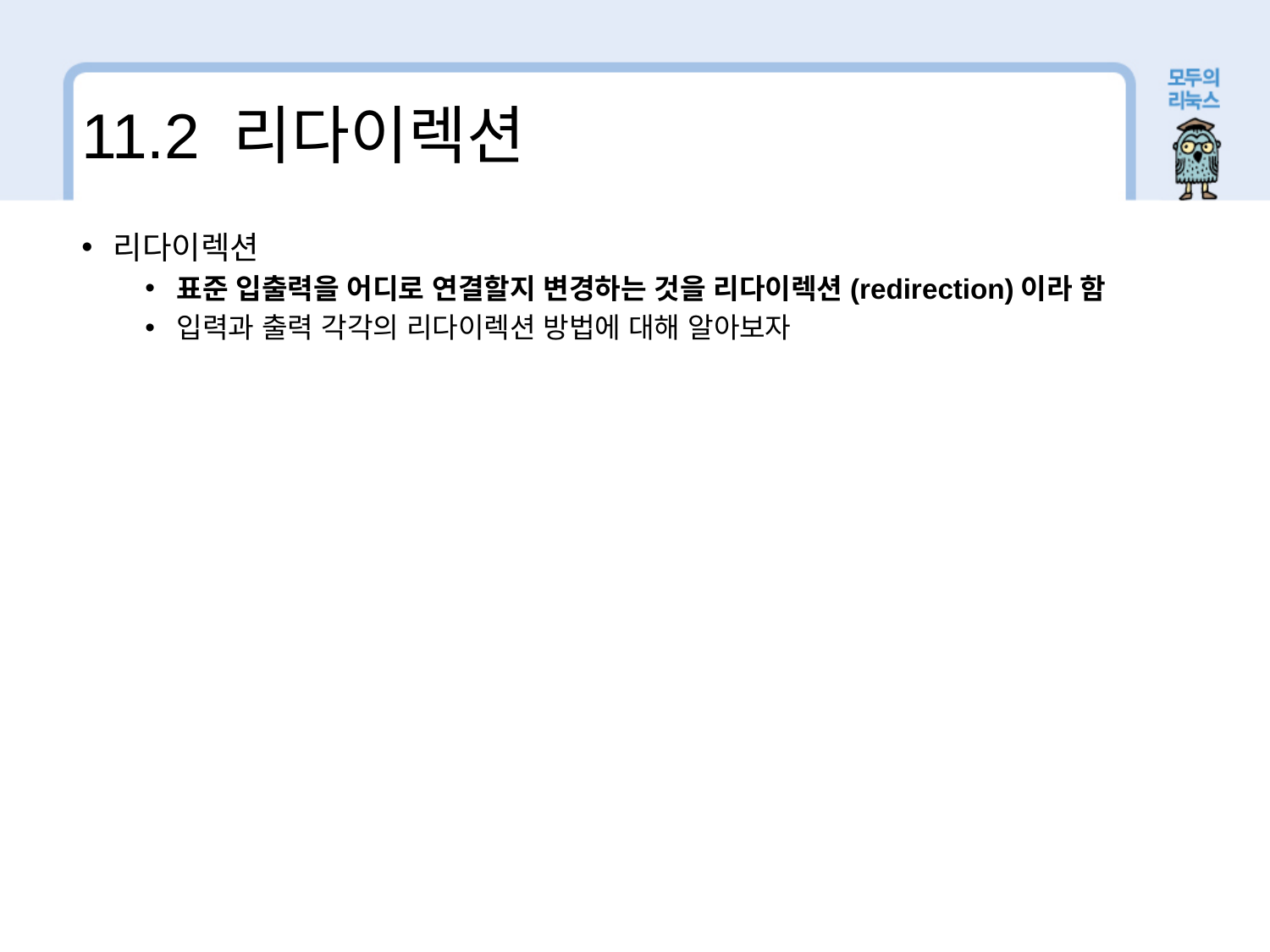

11.2 리다이렉션
리다이렉션
표준 입출력을 어디로 연결할지 변경하는 것을 리다이렉션(redirection)이라 함
입력과 출력 각각의 리다이렉션 방법에 대해 알아보자